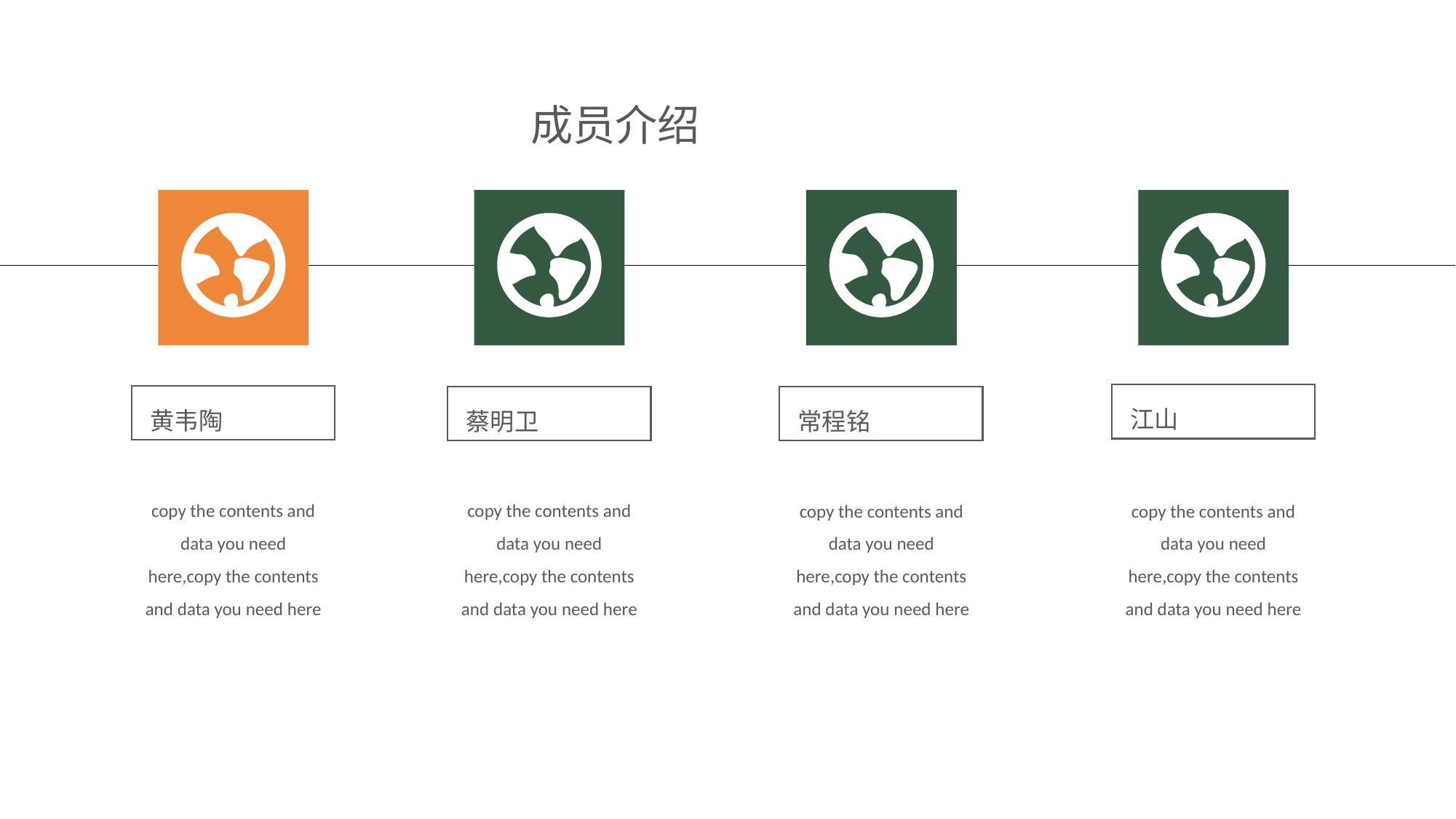

成员介绍

黄韦陶
copy the contents and data you need here,copy the contents and data you need here

蔡明卫
copy the contents and data you need here,copy the contents and data you need here

常程铭
copy the contents and data you need here,copy the contents and data you need here

江山
copy the contents and data you need here,copy the contents and data you need here